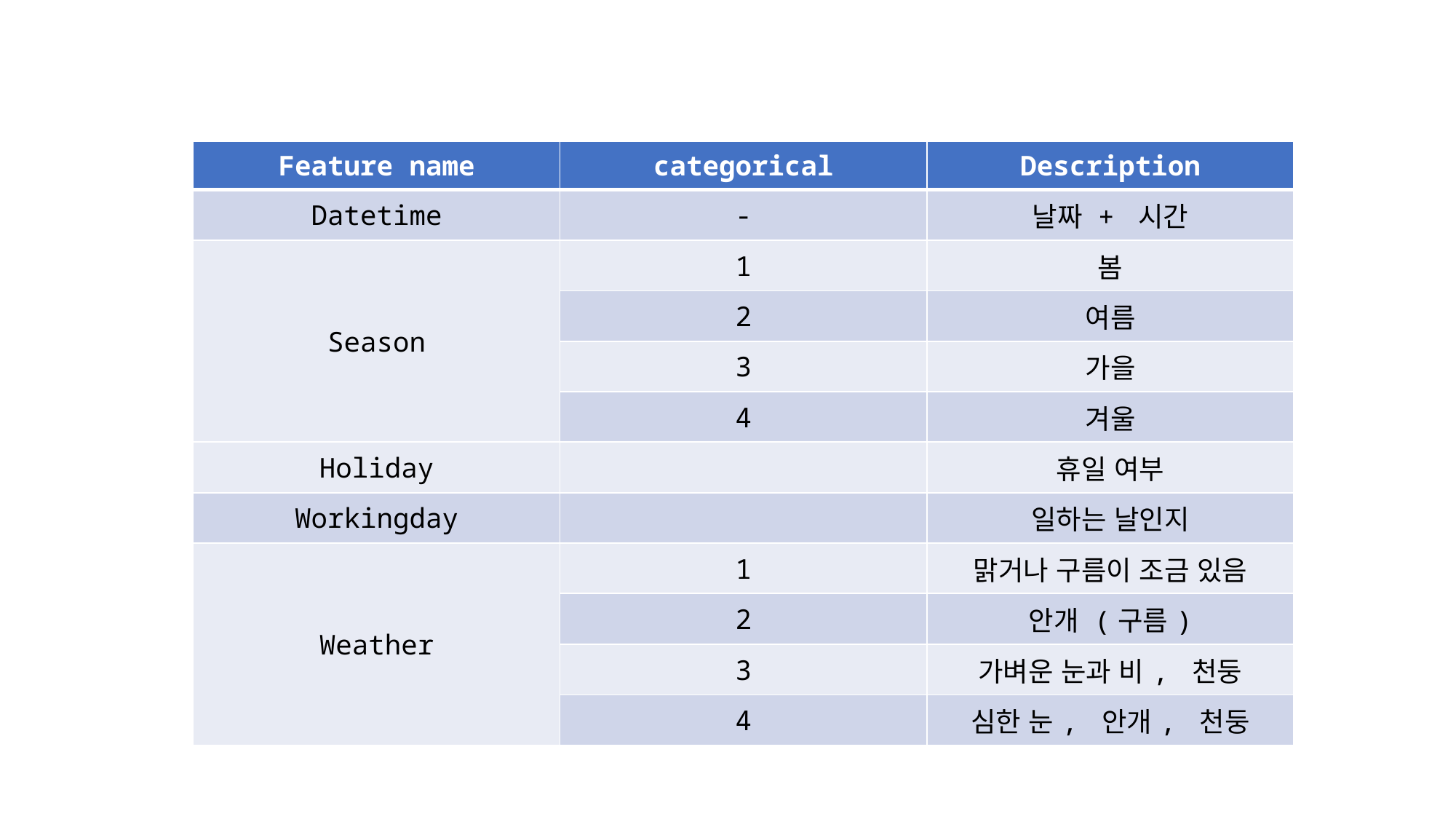

| Feature name | categorical | Description |
| --- | --- | --- |
| Datetime | - | 날짜 + 시간 |
| Season | 1 | 봄 |
|  | 2 | 여름 |
|  | 3 | 가을 |
|  | 4 | 겨울 |
| Holiday |  | 휴일 여부 |
| Workingday |  | 일하는 날인지 |
| Weather | 1 | 맑거나 구름이 조금 있음 |
|  | 2 | 안개 (구름) |
|  | 3 | 가벼운 눈과 비, 천둥 |
|  | 4 | 심한 눈, 안개, 천둥 |